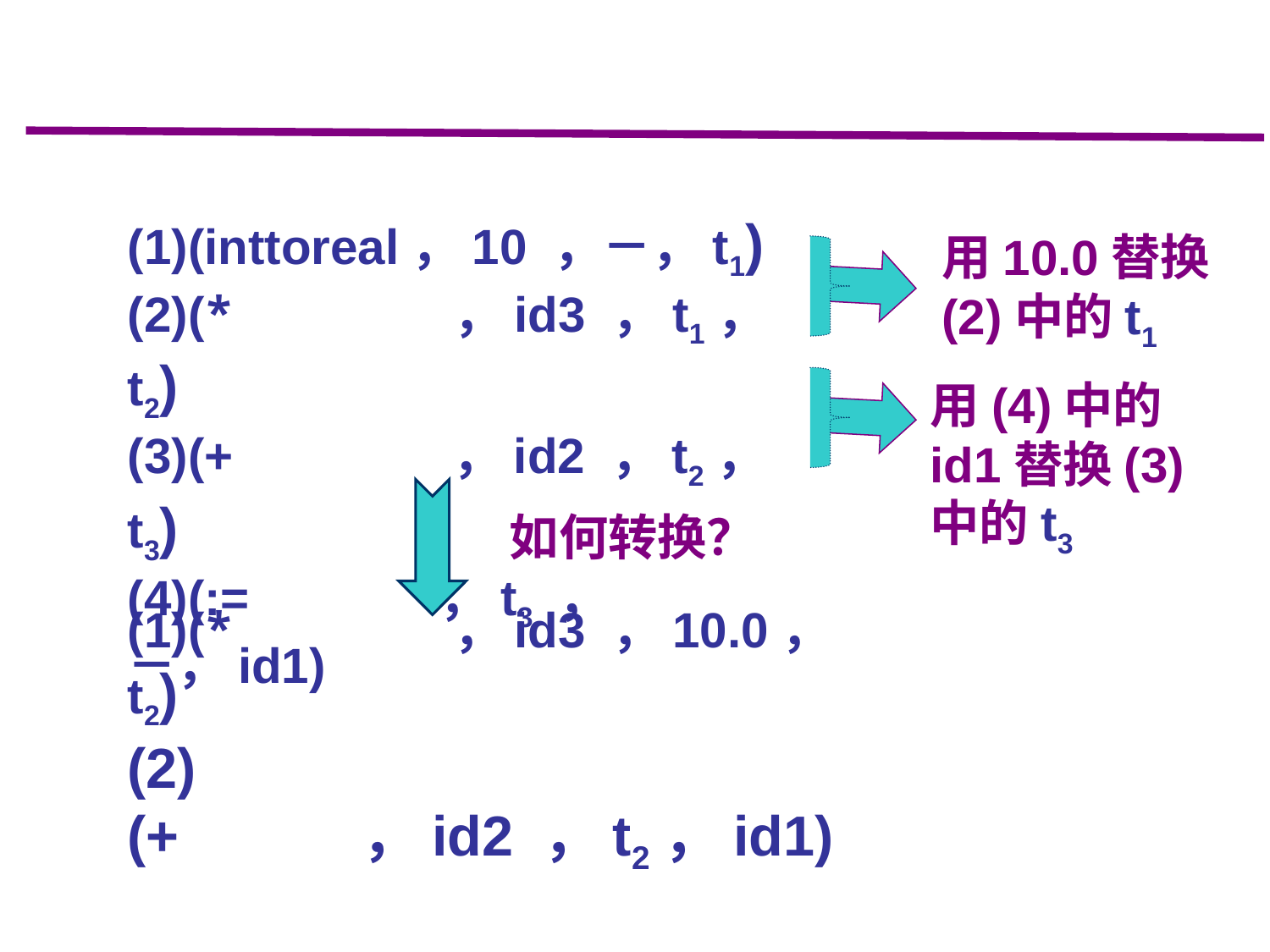

(1)(inttoreal，10 ，－，t1)
(2)(*       ，id3 ，t1，t2)
(3)(+       ，id2 ，t2，t3)
(4)(:=      ，t3 ，－，id1)
用10.0替换(2)中的t1

用(4)中的id1替换(3)中的t3
如何转换？

(1)(*       ，id3 ，10.0，t2)
(2)(+     ，id2 ，t2，id1)